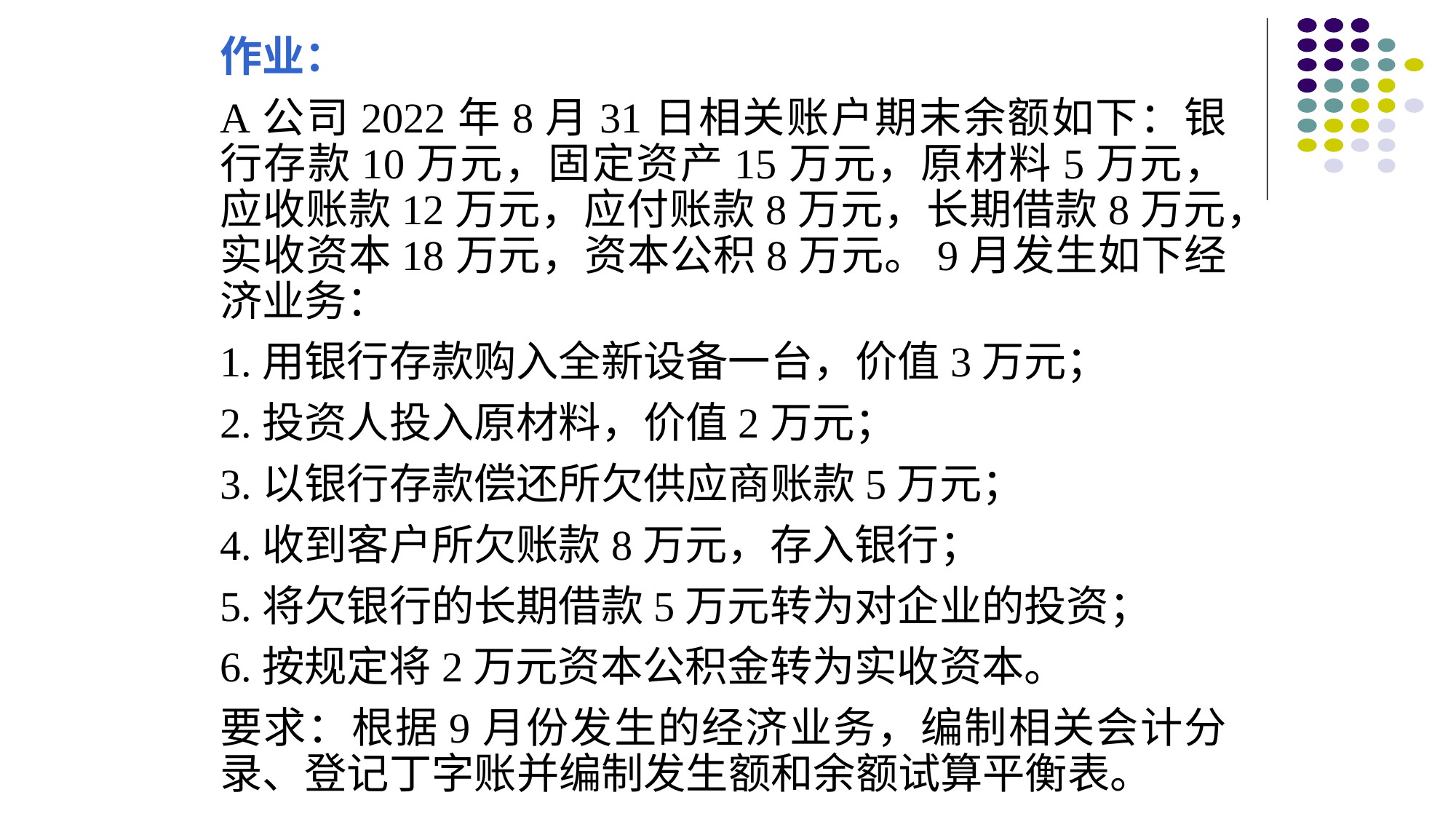

作业：
A公司2022年8月31日相关账户期末余额如下：银行存款10万元，固定资产15万元，原材料5万元，应收账款12万元，应付账款8万元，长期借款8万元，实收资本18万元，资本公积8万元。9月发生如下经济业务：
1.用银行存款购入全新设备一台，价值3万元；
2.投资人投入原材料，价值2万元；
3.以银行存款偿还所欠供应商账款5万元；
4.收到客户所欠账款8万元，存入银行；
5.将欠银行的长期借款5万元转为对企业的投资；
6.按规定将2万元资本公积金转为实收资本。
要求：根据9月份发生的经济业务，编制相关会计分录、登记丁字账并编制发生额和余额试算平衡表。